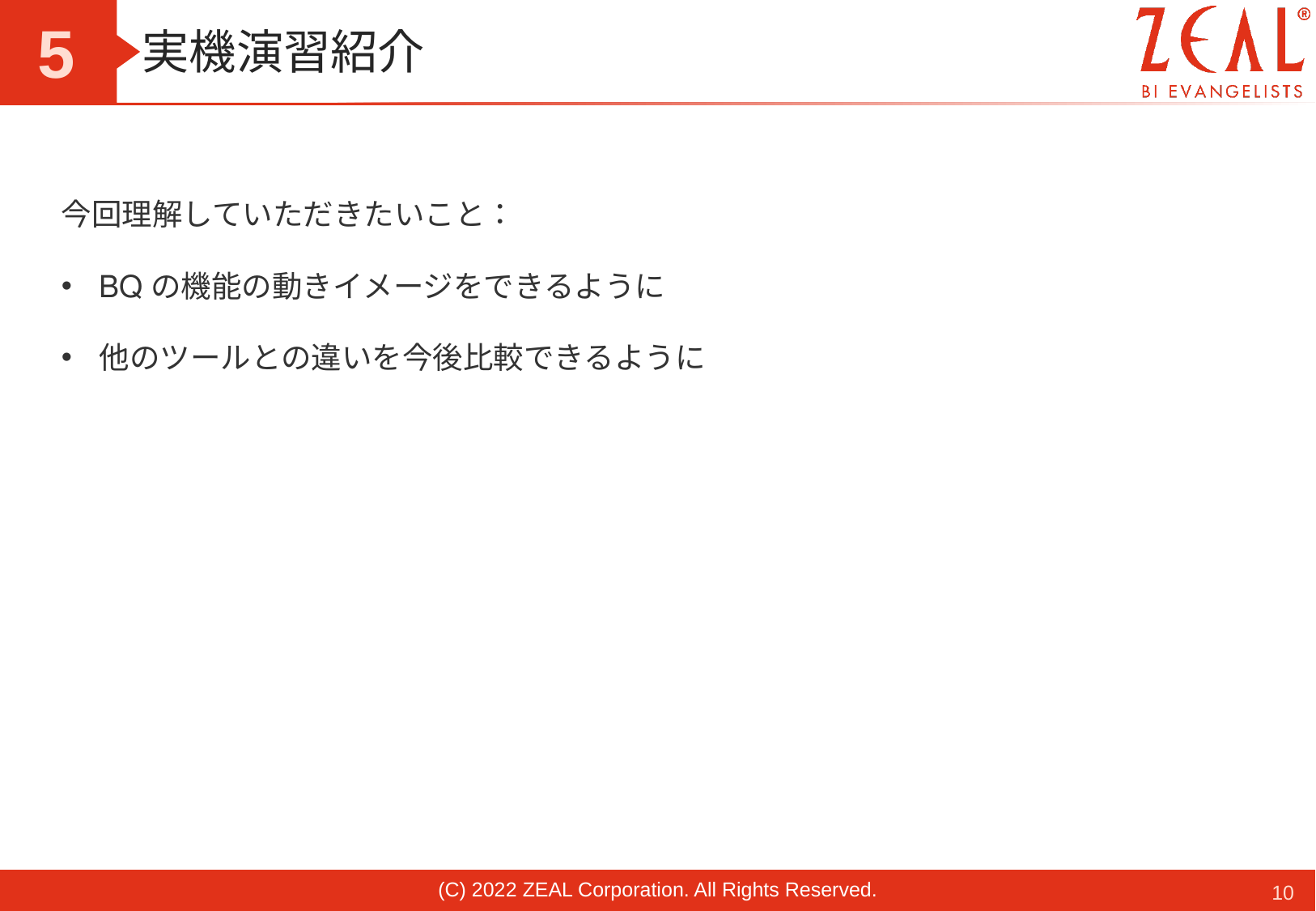

5
# 実機演習紹介
今回理解していただきたいこと：
BQの機能の動きイメージをできるように
他のツールとの違いを今後比較できるように